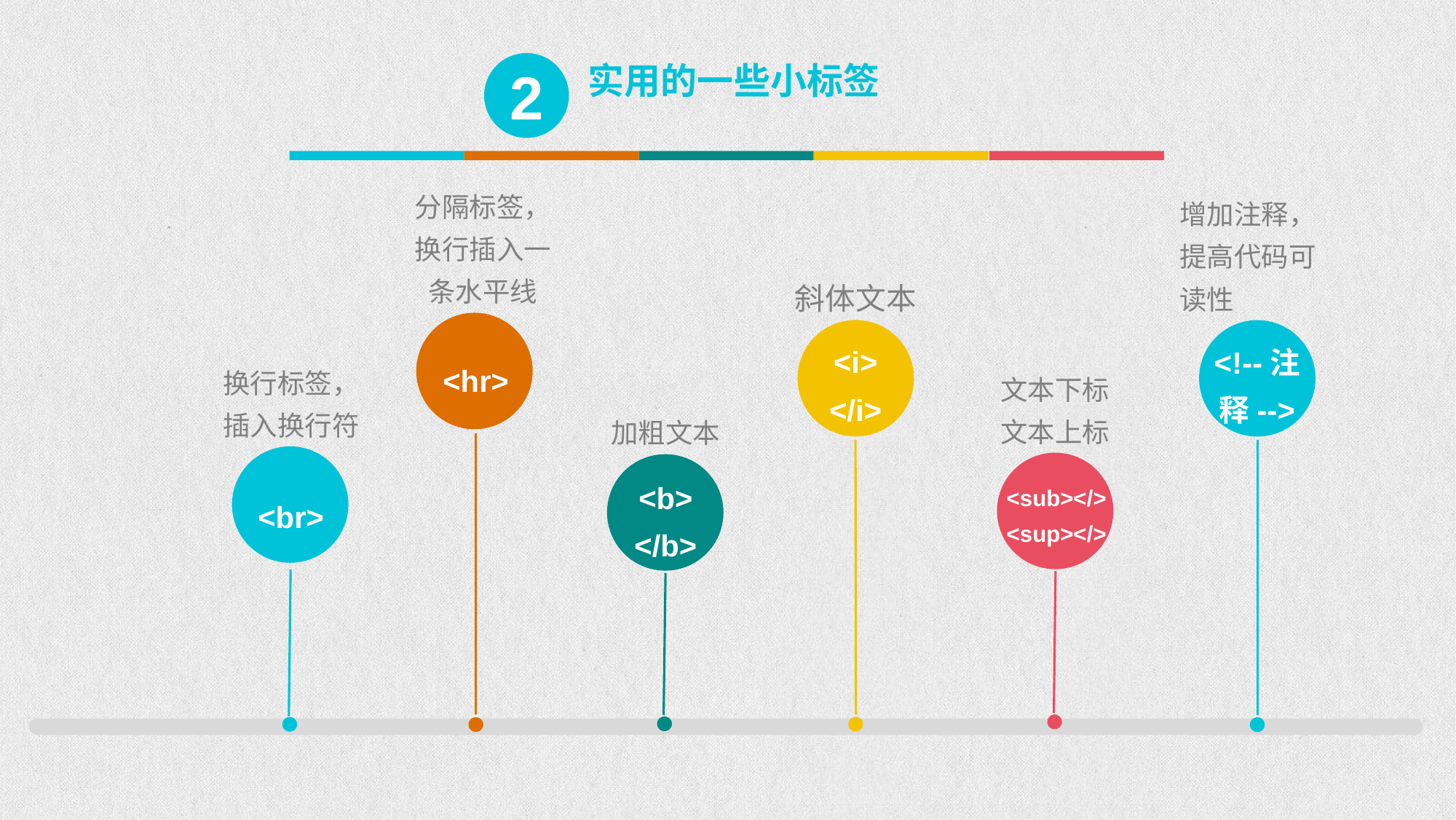

2
实用的一些小标签

分隔标签，换行插入一条水平线

<hr>

增加注释，提高代码可读性

<!--注释-->

斜体文本

<i>
</i>

换行标签，插入换行符

<br>

文本下标
文本上标
<sub></>
<sup></>

加粗文本

<b>
</b>